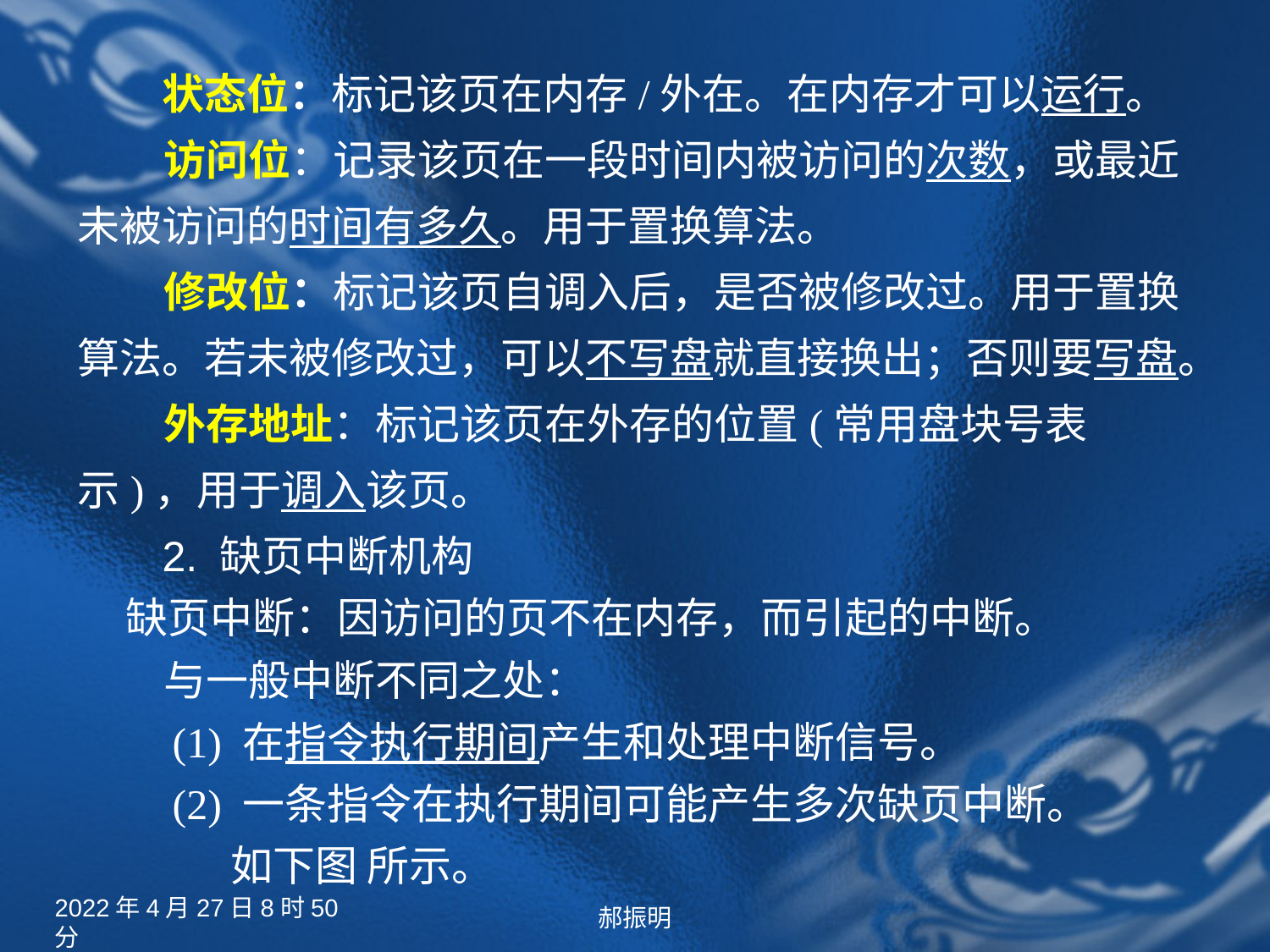

#
　　状态位：标记该页在内存/外在。在内存才可以运行。
        访问位：记录该页在一段时间内被访问的次数，或最近未被访问的时间有多久。用于置换算法。
        修改位：标记该页自调入后，是否被修改过。用于置换算法。若未被修改过，可以不写盘就直接换出；否则要写盘。
        外存地址：标记该页在外存的位置(常用盘块号表示)，用于调入该页。
        2. 缺页中断机构
    缺页中断：因访问的页不在内存，而引起的中断。
        与一般中断不同之处：
　　(1) 在指令执行期间产生和处理中断信号。
　　(2) 一条指令在执行期间可能产生多次缺页中断。
               如下图 所示。
2022年4月27日8时50分
郝振明